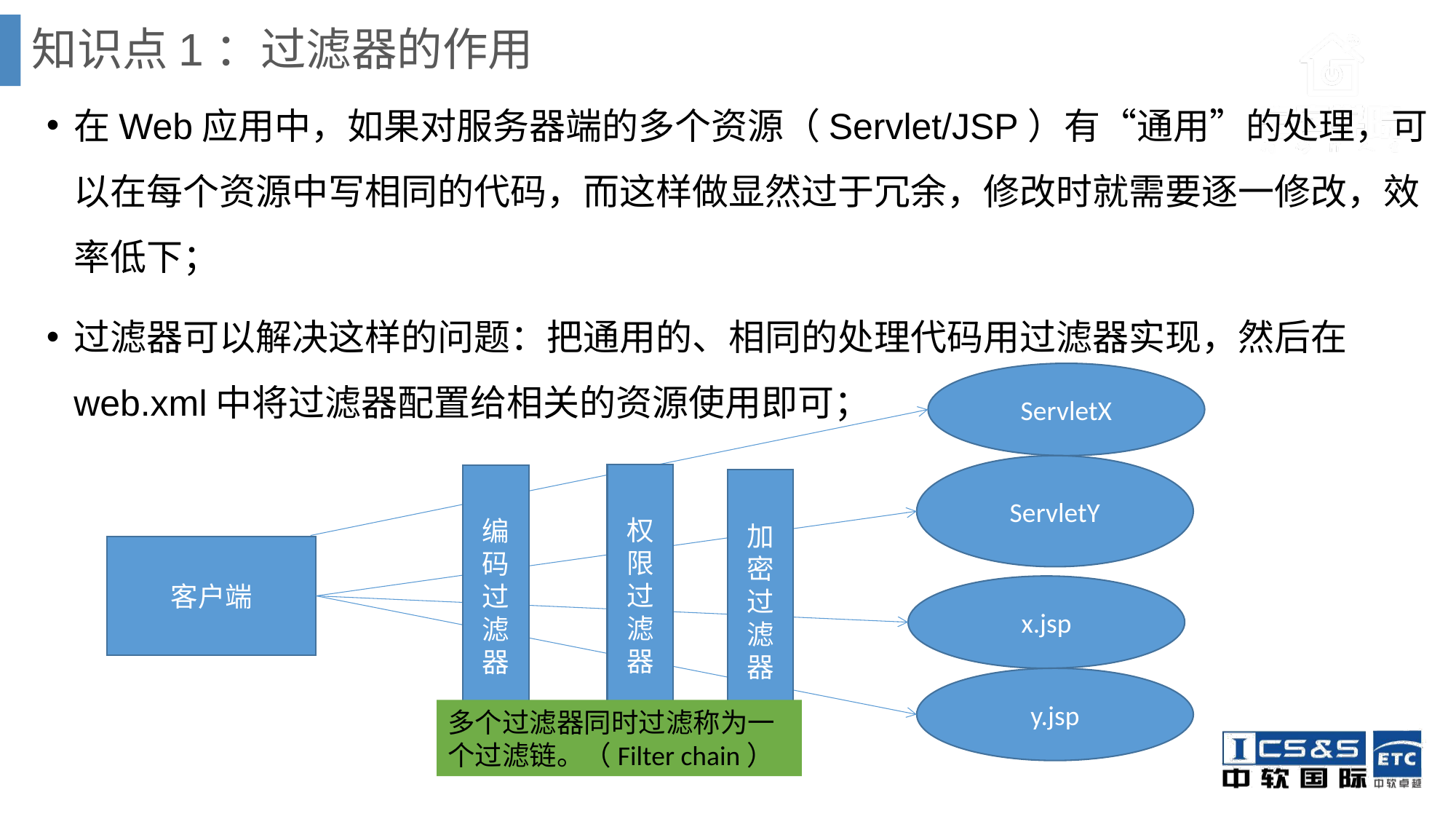

# 知识点1：过滤器的作用
在Web应用中，如果对服务器端的多个资源（Servlet/JSP）有“通用”的处理，可以在每个资源中写相同的代码，而这样做显然过于冗余，修改时就需要逐一修改，效率低下；
过滤器可以解决这样的问题：把通用的、相同的处理代码用过滤器实现，然后在web.xml中将过滤器配置给相关的资源使用即可；
ServletX
ServletY
权限过滤器
编码过滤器
加密过滤器
客户端
x.jsp
y.jsp
多个过滤器同时过滤称为一个过滤链。（Filter chain）